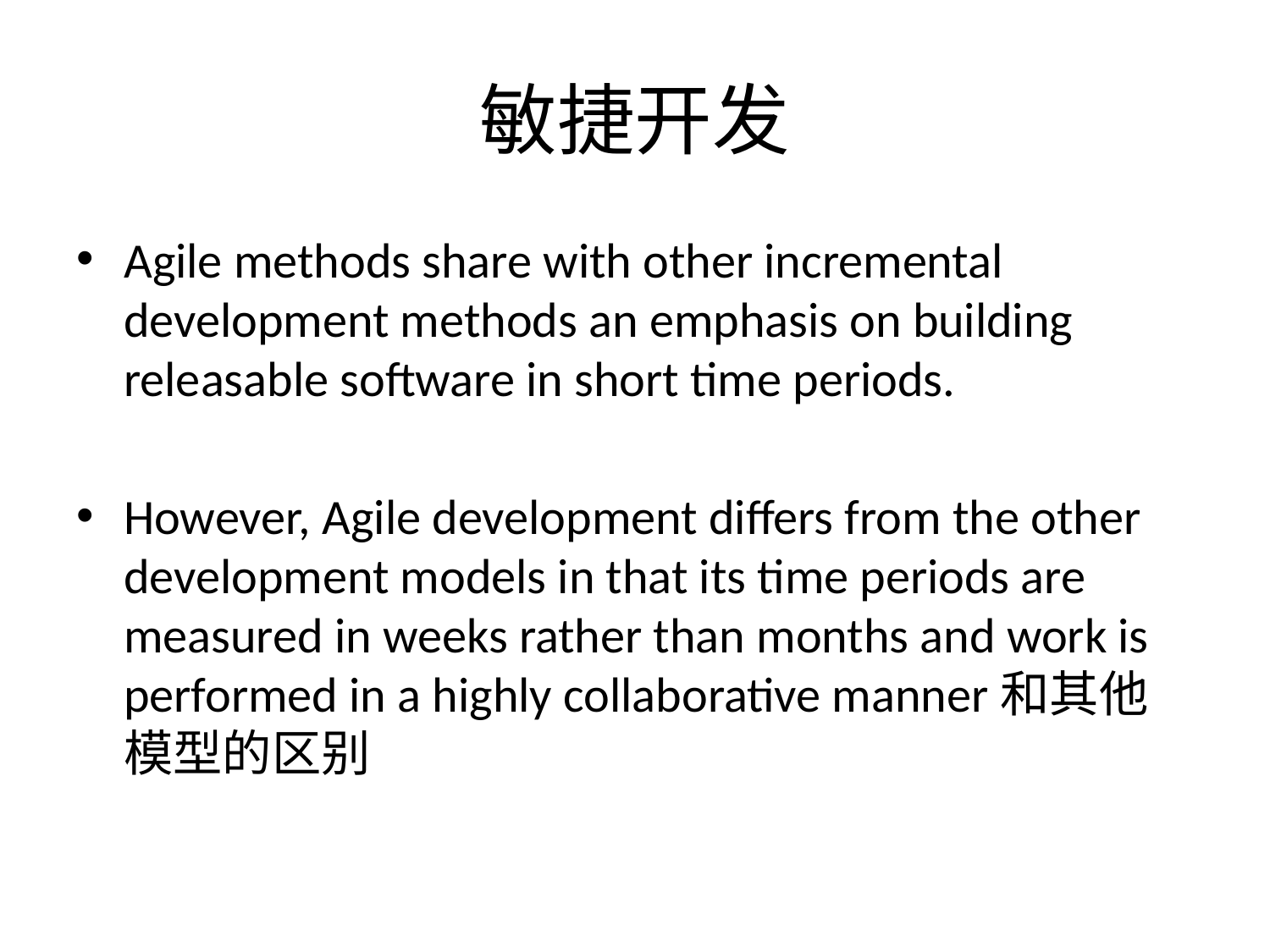

# 敏捷开发
Agile methods share with other incremental development methods an emphasis on building releasable software in short time periods.

However, Agile development differs from the other development models in that its time periods are measured in weeks rather than months and work is performed in a highly collaborative manner和其他模型的区别